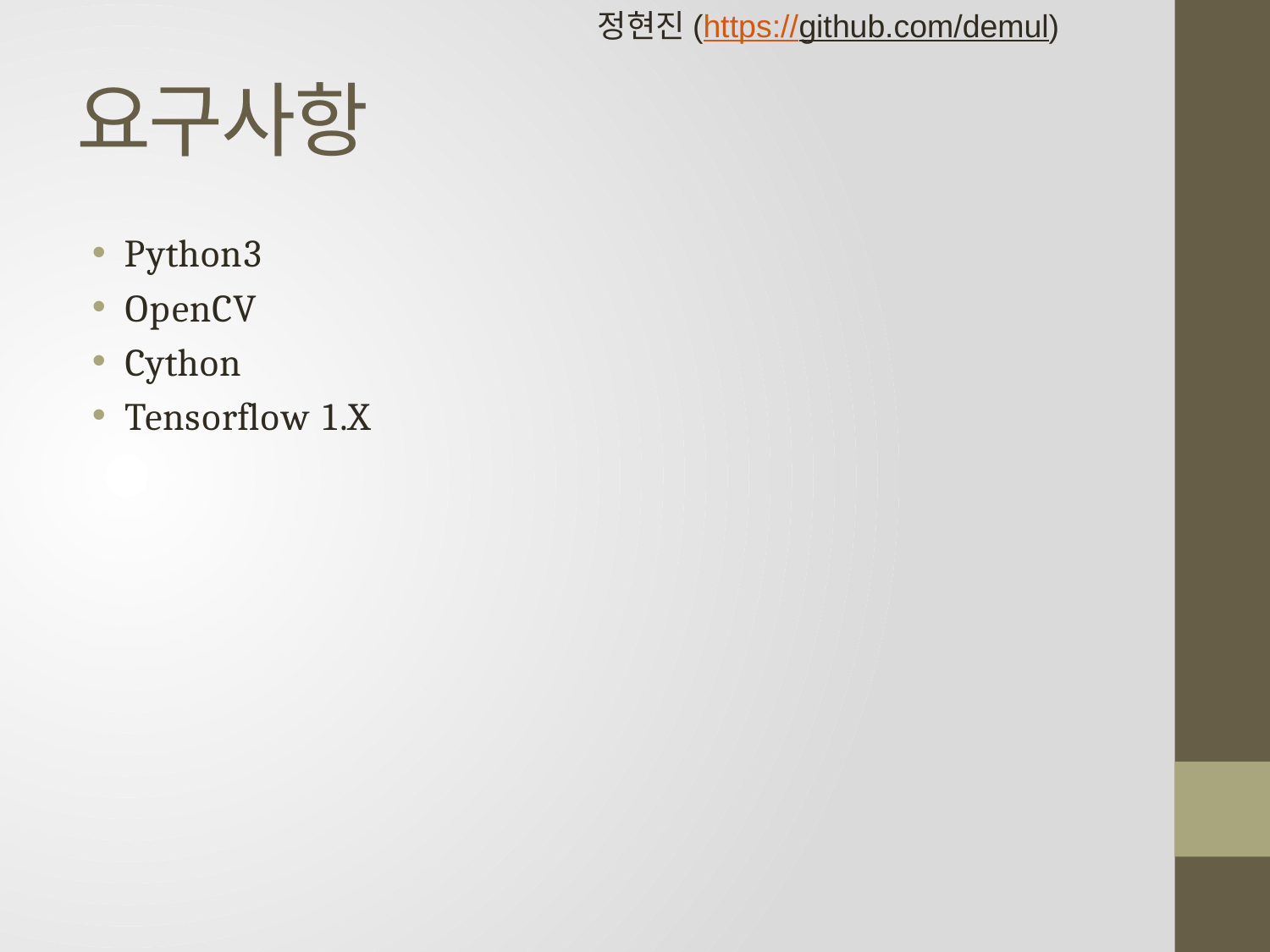

정현진(https://github.com/demul)

# 요구사항
Python3
OpenCV
Cython
Tensorflow 1.X